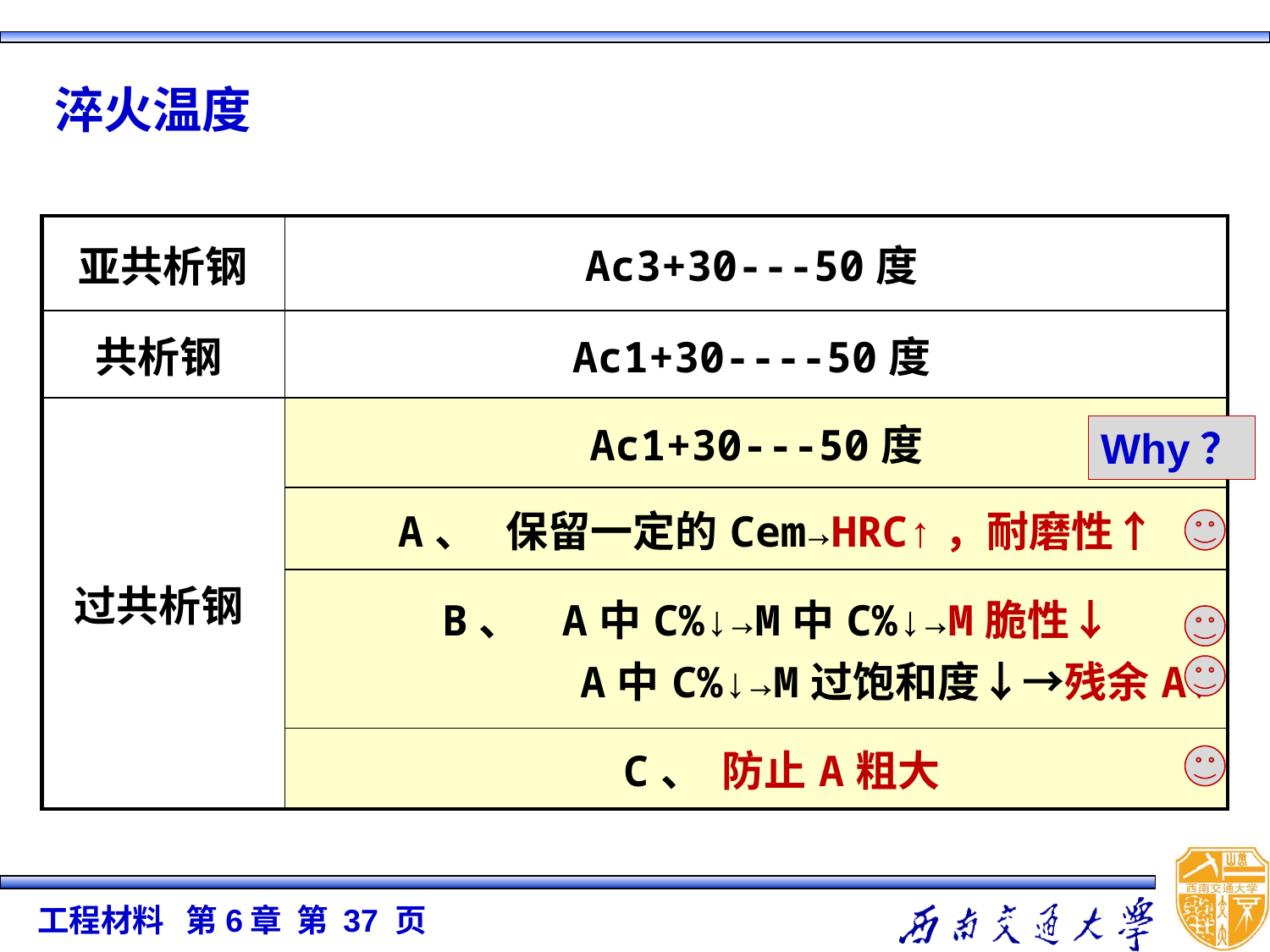

# 淬火温度
| 亚共析钢 | Ac3+30---50度 |
| --- | --- |
| 共析钢 | Ac1+30----50度 |
| 过共析钢 | Ac1+30---50度 |
|  | A、 保留一定的Cem→HRC↑，耐磨性↑ |
|  | B、 A中C%↓→M中C%↓→M脆性↓ A中C%↓→M过饱和度↓→残余A↓ |
|  | C、 防止A粗大 |
Why？